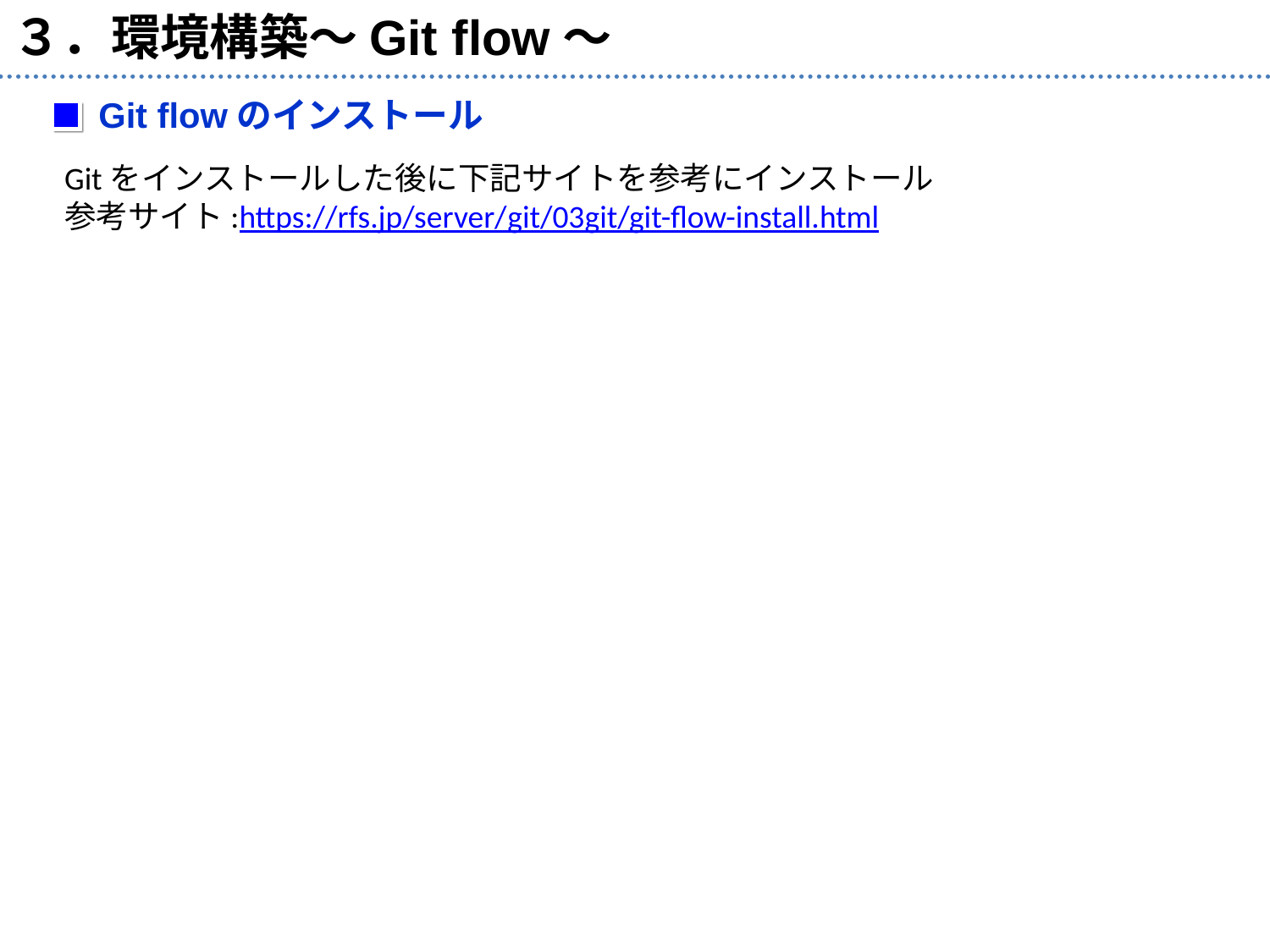

３．環境構築～Git flow～

Git flowのインストール

Gitをインストールした後に下記サイトを参考にインストール
参考サイト:https://rfs.jp/server/git/03git/git-flow-install.html